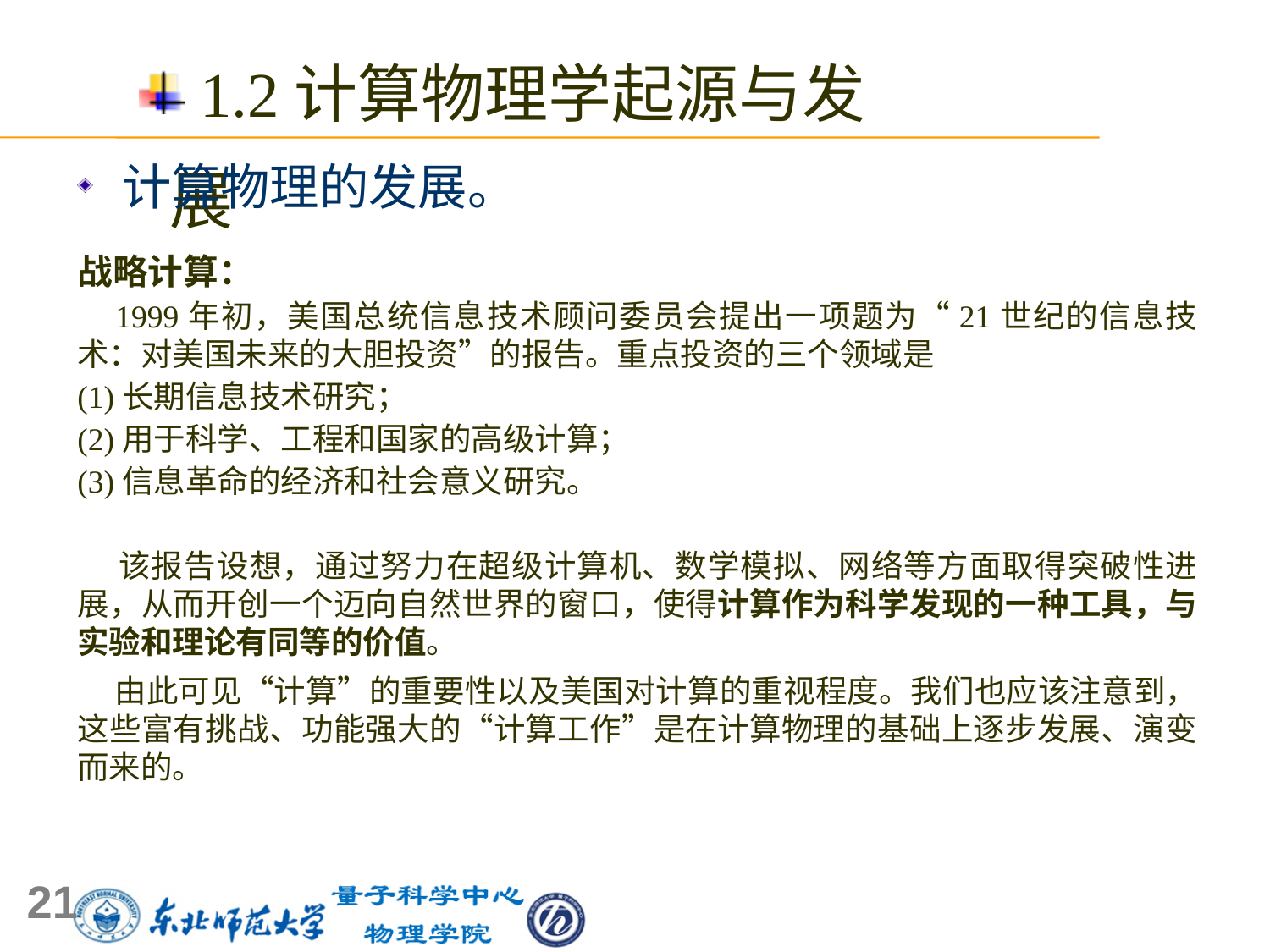

1.2计算物理学起源与发展

 计算物理的发展。
战略计算：
    1999年初，美国总统信息技术顾问委员会提出一项题为“21世纪的信息技术：对美国未来的大胆投资”的报告。重点投资的三个领域是
(1)长期信息技术研究；
(2)用于科学、工程和国家的高级计算；
(3)信息革命的经济和社会意义研究。

    该报告设想，通过努力在超级计算机、数学模拟、网络等方面取得突破性进展，从而开创一个迈向自然世界的窗口，使得计算作为科学发现的一种工具，与实验和理论有同等的价值。
    由此可见“计算”的重要性以及美国对计算的重视程度。我们也应该注意到，这些富有挑战、功能强大的“计算工作”是在计算物理的基础上逐步发展、演变而来的。
21